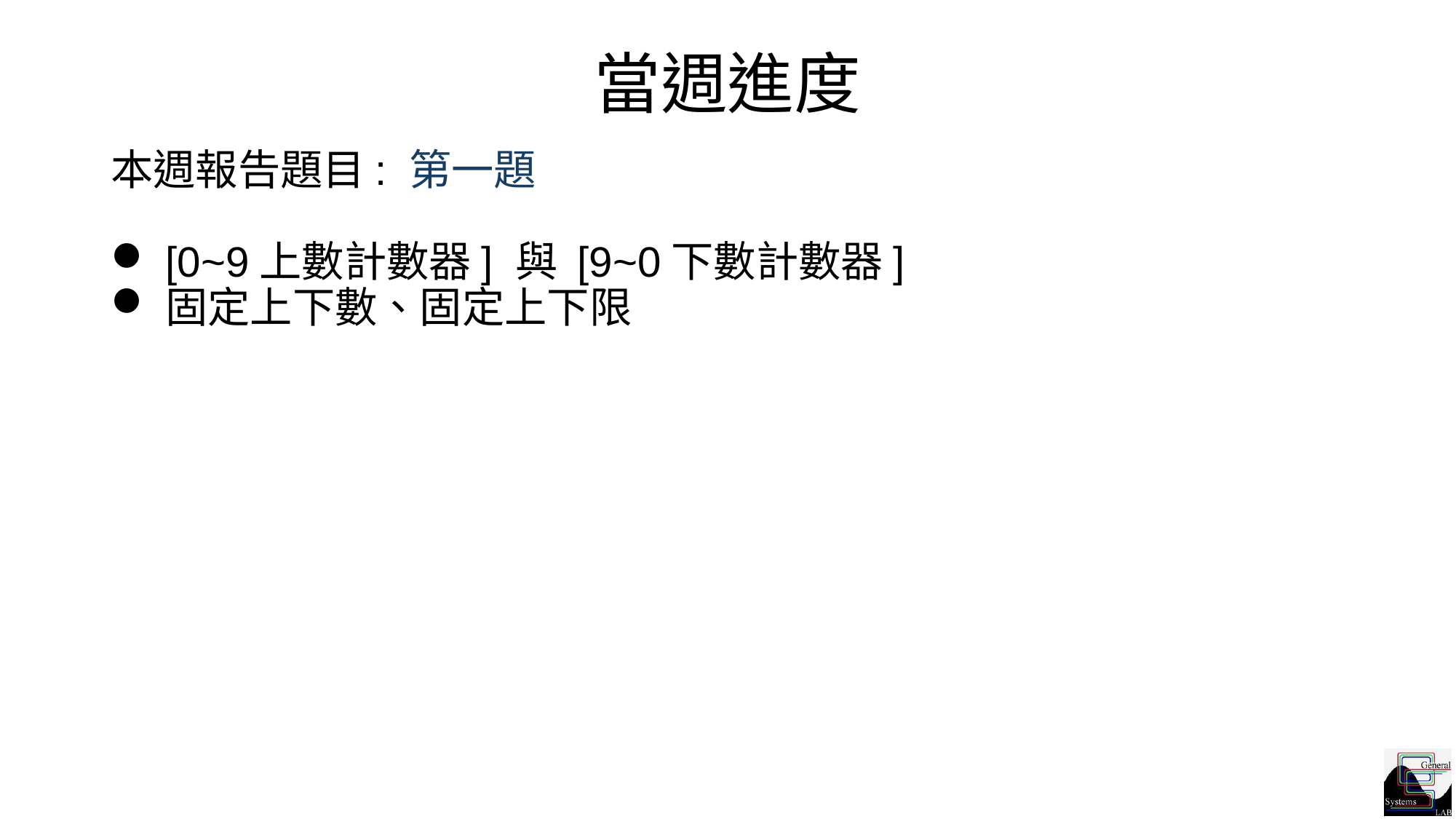

# 當週進度
本週報告題目: 第一題

[0~9上數計數器] 與 [9~0下數計數器]
固定上下數、固定上下限